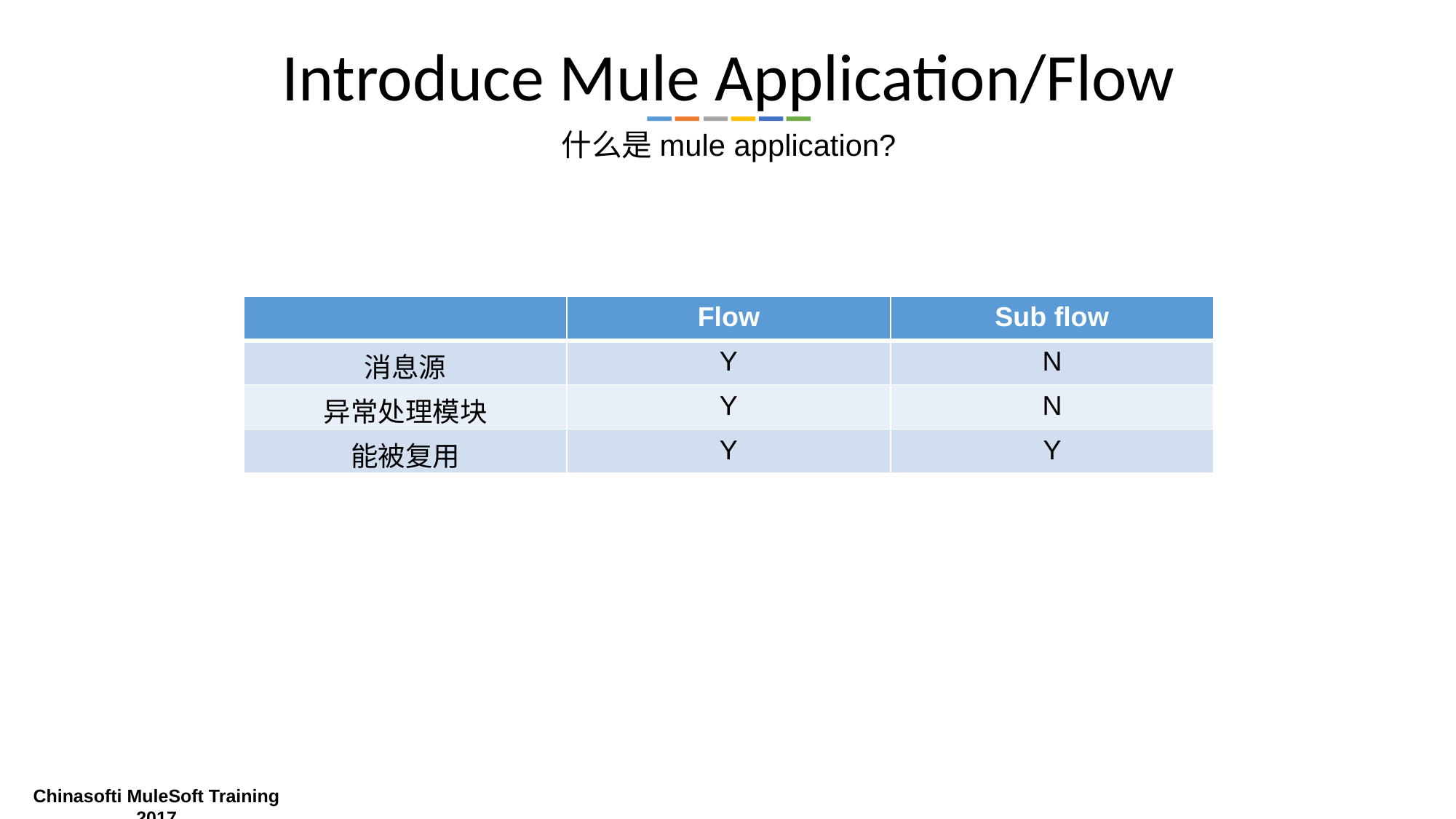

Introduce Mule Application/Flow

什么是mule application?
|  | Flow | Sub flow |
| --- | --- | --- |
| 消息源 | Y | N |
| 异常处理模块 | Y | N |
| 能被复用 | Y | Y |
Chinasofti MuleSoft Training 2017